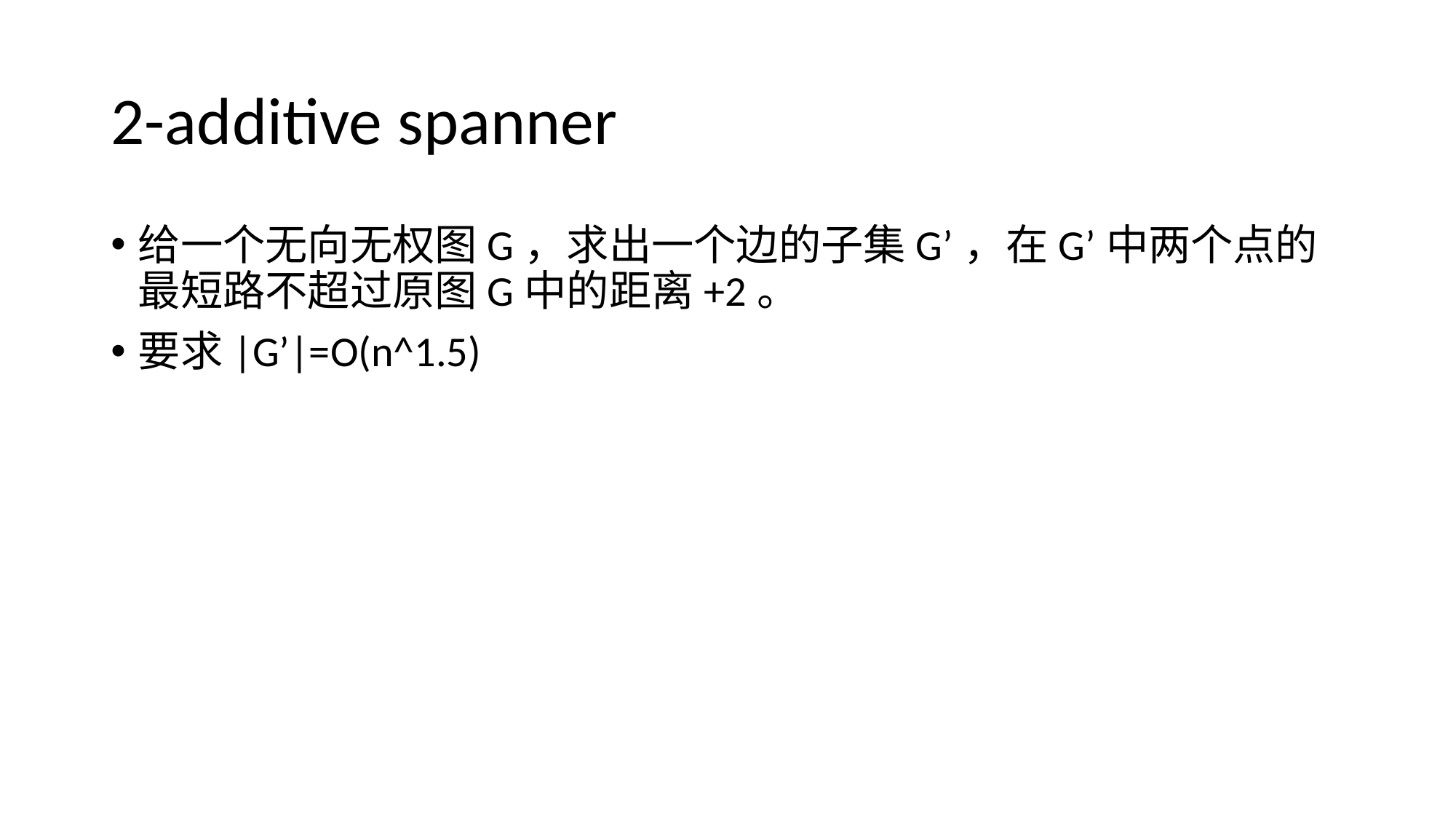

# 2-additive spanner
给一个无向无权图G，求出一个边的子集G’，在G’中两个点的最短路不超过原图G中的距离+2。
要求|G’|=O(n^1.5)